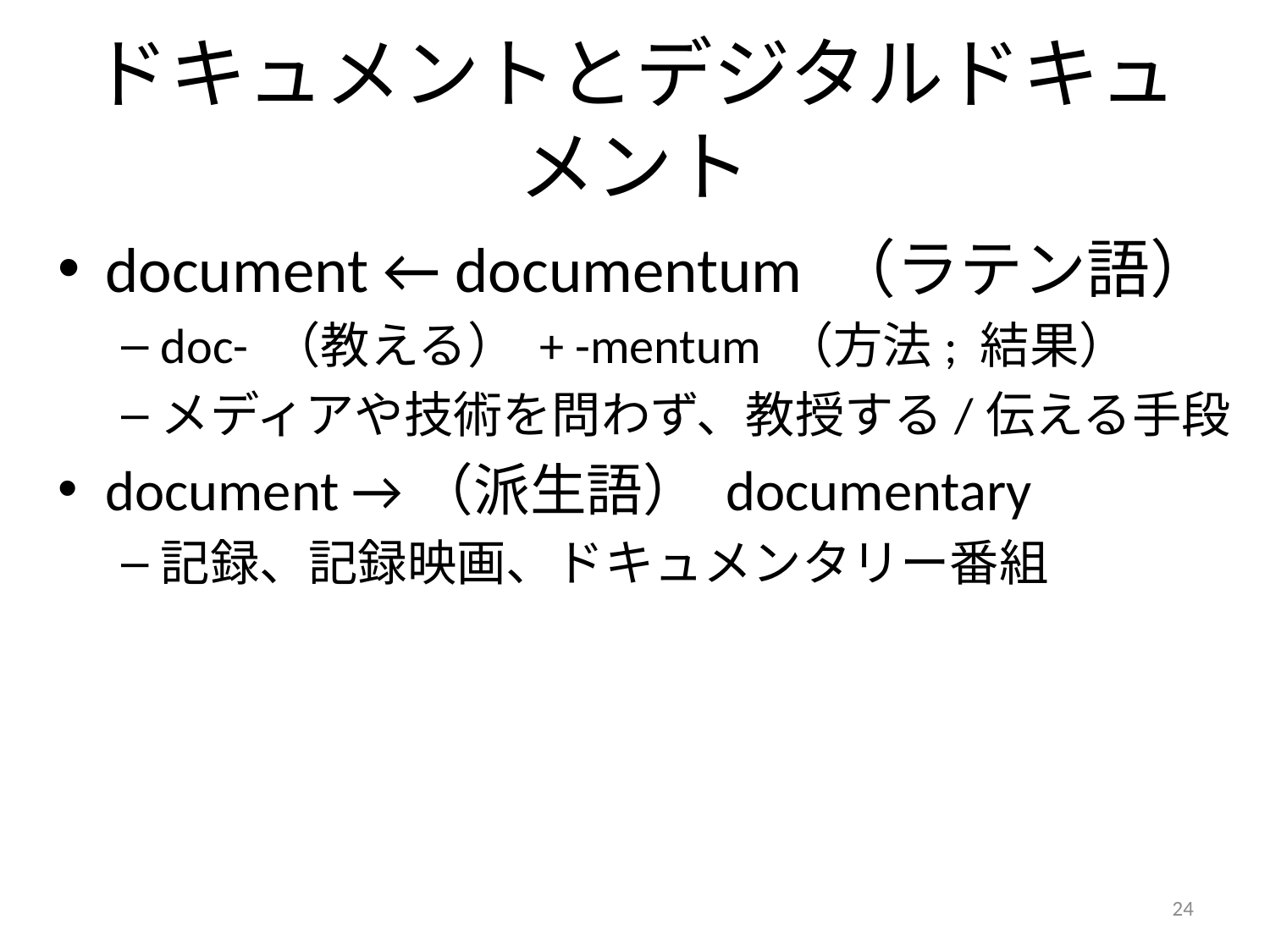

# ドキュメントとデジタルドキュメント
document ← documentum （ラテン語）
doc- （教える） + -mentum （方法; 結果）
メディアや技術を問わず、教授する/伝える手段
document →（派生語） documentary
記録、記録映画、ドキュメンタリー番組

24